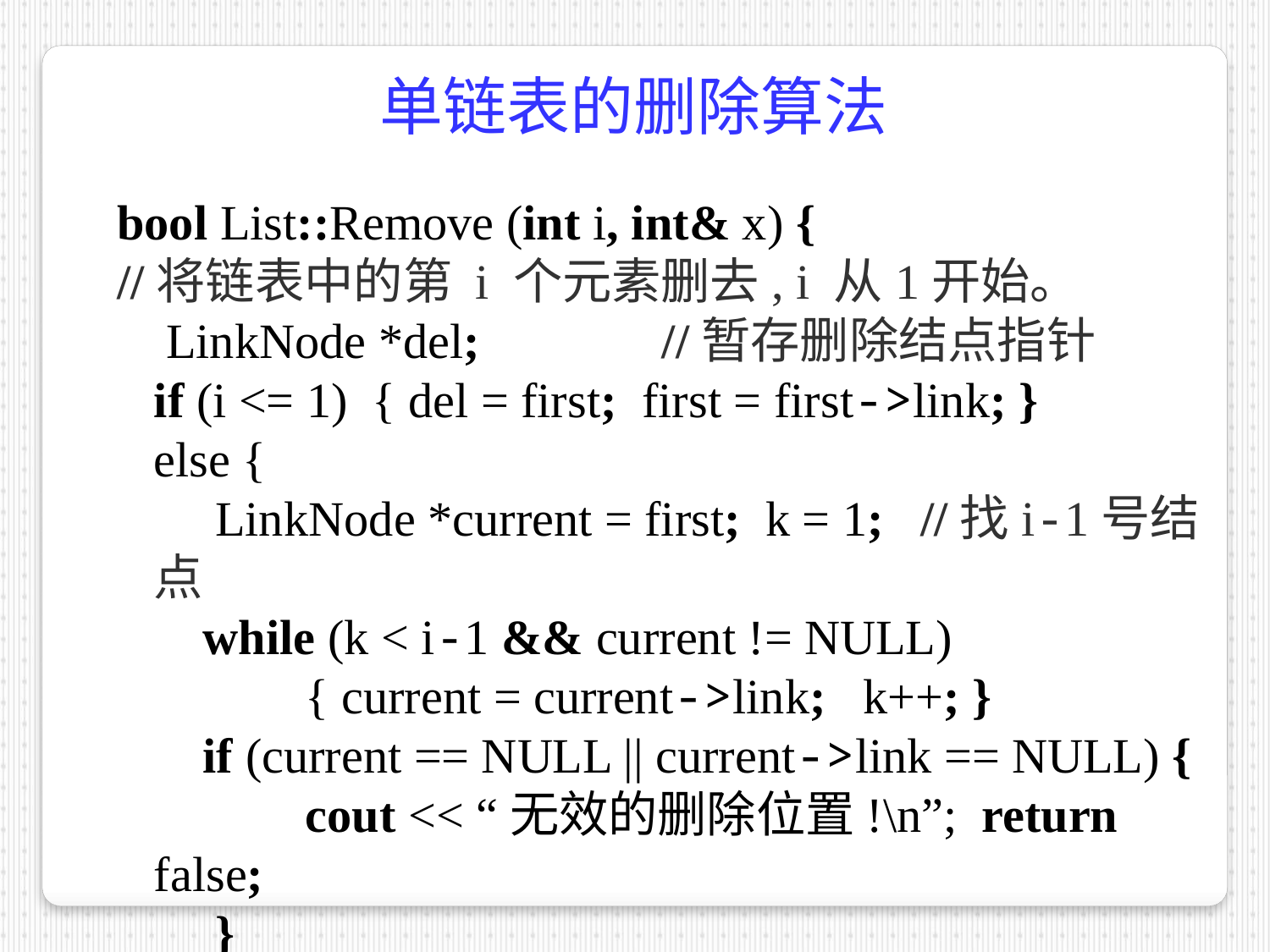

单链表的删除算法
bool List::Remove (int i, int& x) {
//将链表中的第 i 个元素删去, i 从1开始。
    LinkNode *del;		//暂存删除结点指针
	if (i <= 1)  { del = first;  first = first->link; }
	else {
        LinkNode *current = first;  k = 1;   //找i-1号结点
	    while (k < i-1 && current != NULL)
  		  { current = current->link;   k++; }
	    if (current == NULL || current->link == NULL) { 	  cout << “无效的删除位置!\n”;  return false;
        }